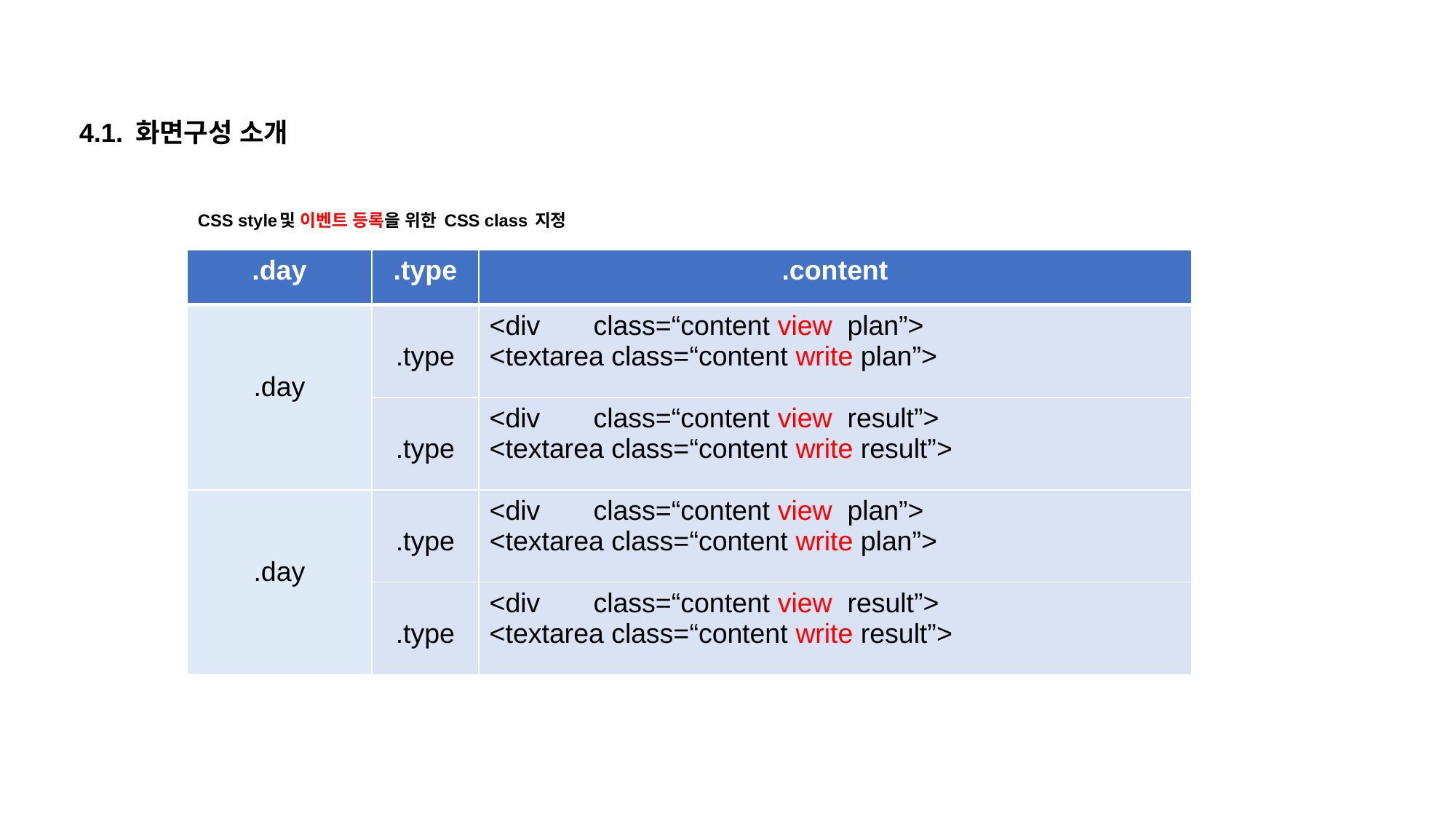

4.1. 화면구성 소개
CSS style및 이벤트 등록을 위한 CSS class 지정
| .day | .type | .content |
| --- | --- | --- |
| .day | .type | <div class=“content view plan”> <textarea class=“content write plan”> |
|  | .type | <div class=“content view result”> <textarea class=“content write result”> |
| .day | .type | <div class=“content view plan”> <textarea class=“content write plan”> |
|  | .type | <div class=“content view result”> <textarea class=“content write result”> |